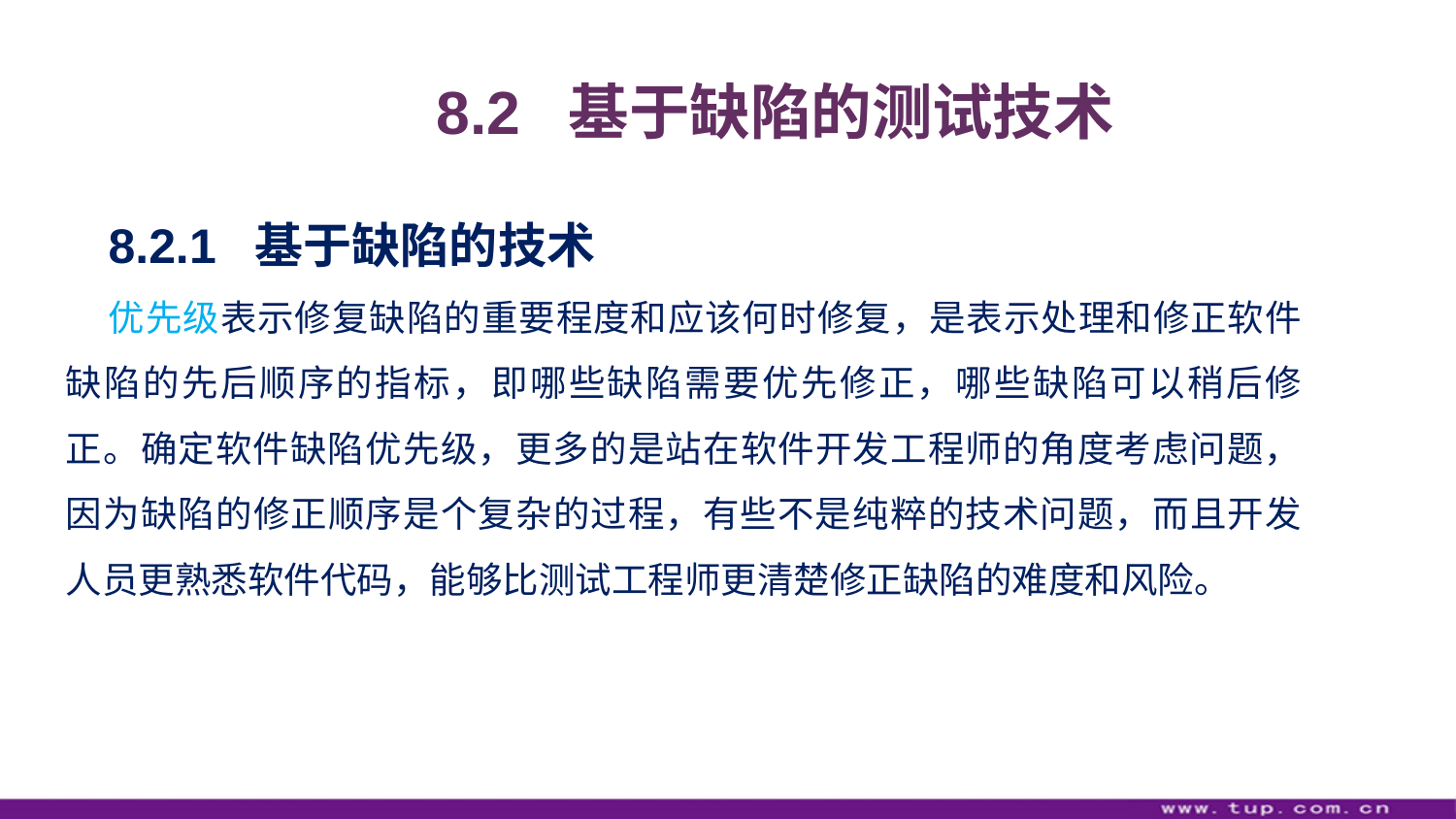

8.2  基于缺陷的测试技术

8.2.1  基于缺陷的技术
优先级表示修复缺陷的重要程度和应该何时修复，是表示处理和修正软件缺陷的先后顺序的指标，即哪些缺陷需要优先修正，哪些缺陷可以稍后修正。确定软件缺陷优先级，更多的是站在软件开发工程师的角度考虑问题，因为缺陷的修正顺序是个复杂的过程，有些不是纯粹的技术问题，而且开发人员更熟悉软件代码，能够比测试工程师更清楚修正缺陷的难度和风险。